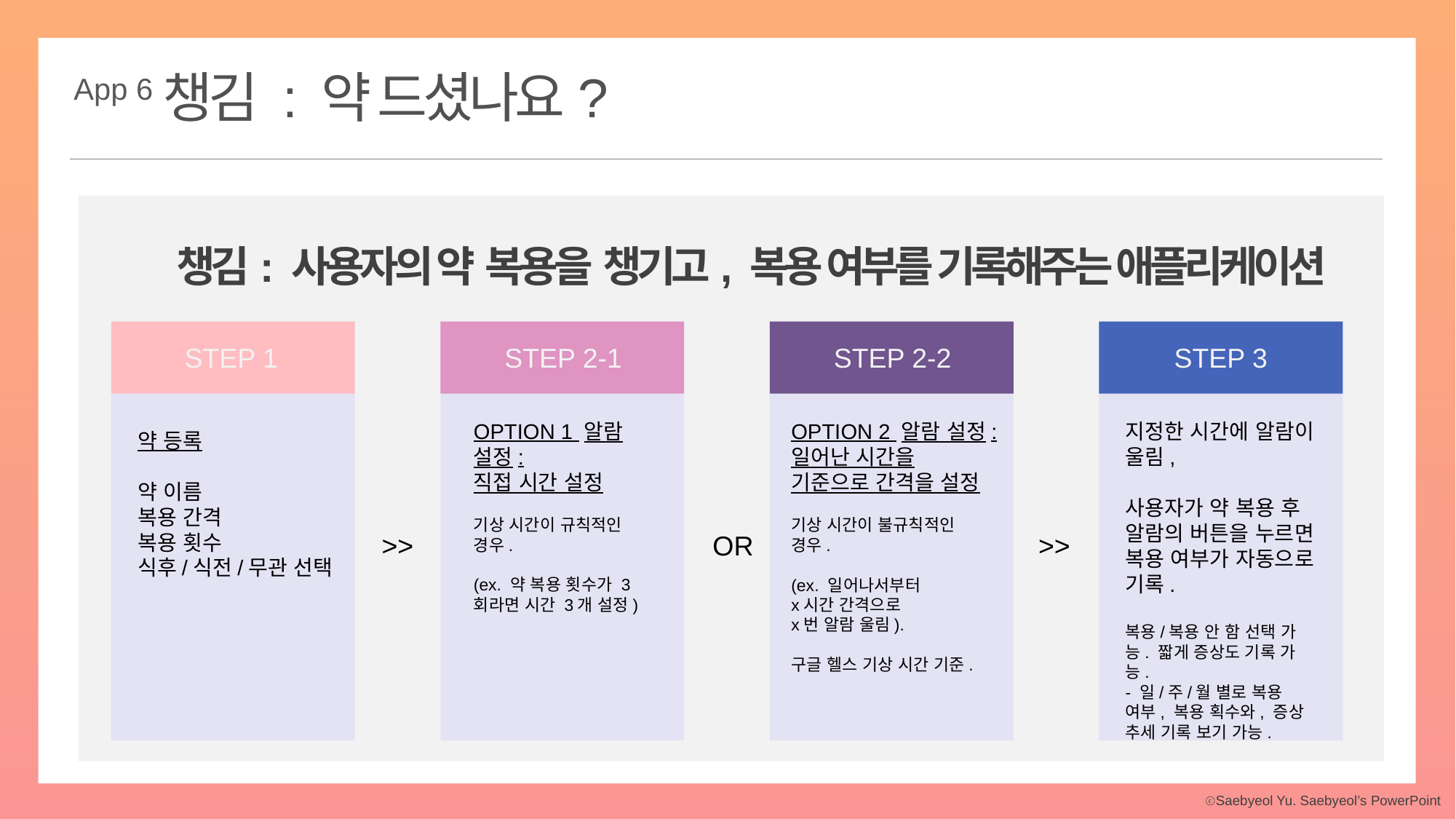

챙김 : 약 드셨나요?
App 6

챙김: 사용자의 약  복용을  챙기고, 복용 여부를 기록해주는 애플리케이션

STEP 1
STEP 2-1
STEP 2-2
STEP 3
OPTION 1 알람 설정:
직접 시간 설정

기상 시간이 규칙적인 경우.

(ex. 약 복용 횟수가 3회라면 시간 3개 설정)
OPTION 2 알람 설정:
일어난 시간을 기준으로 간격을 설정

기상 시간이 불규칙적인 경우.

(ex. 일어나서부터
x시간 간격으로
x번 알람 울림).

구글 헬스 기상 시간 기준.
지정한 시간에 알람이 울림,

사용자가 약 복용 후 알람의 버튼을 누르면 복용 여부가 자동으로 기록.

복용/복용 안 함 선택 가능. 짧게 증상도 기록 가능.
- 일/주/월 별로 복용 여부, 복용 획수와, 증상 추세 기록 보기 가능.

약 등록

약 이름
복용 간격
복용 횟수
식후/식전/무관 선택
>>
OR
>>